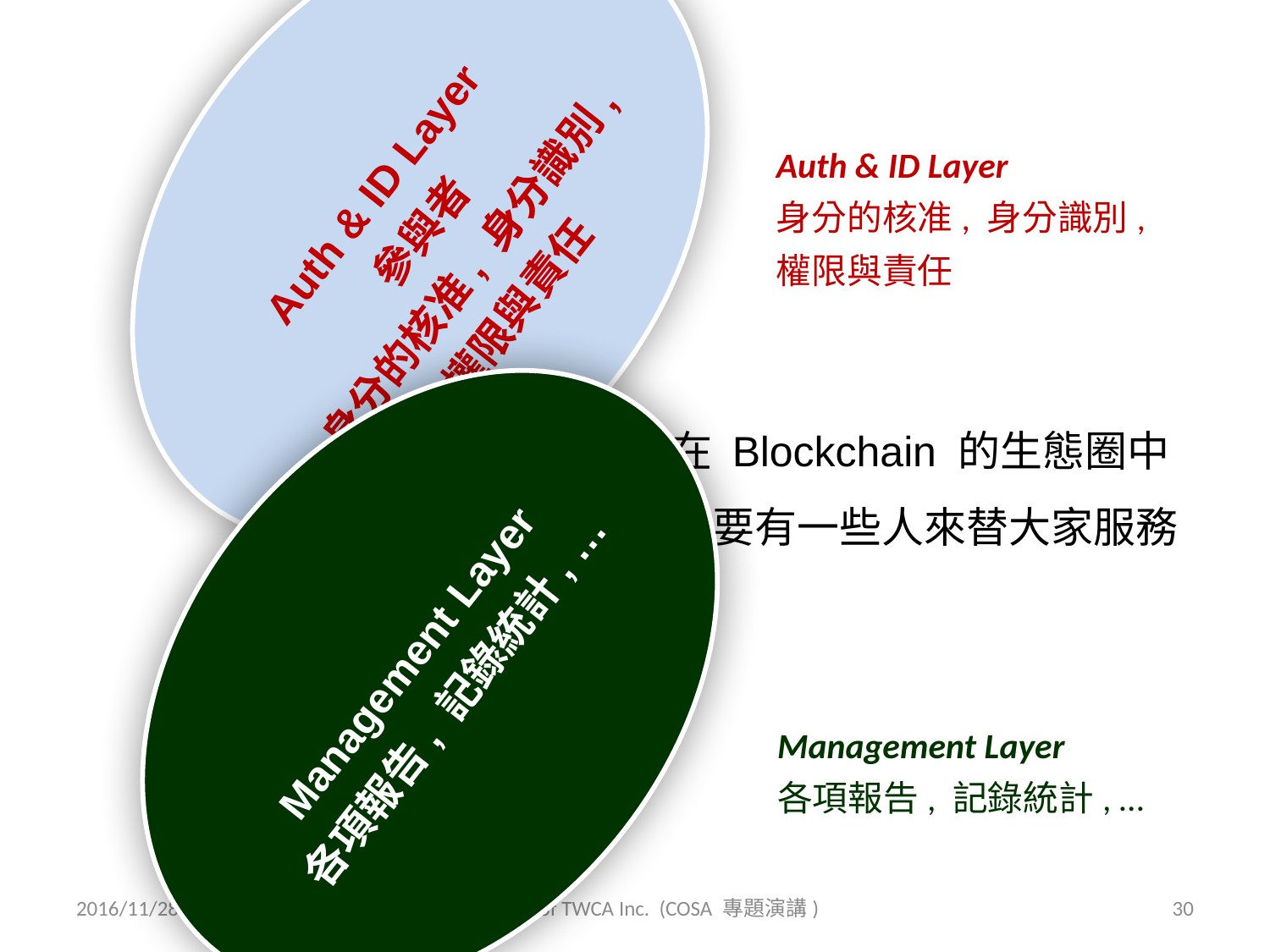

Auth & ID Layer
參與者
身分的核准, 身分識別,
權限與責任
Auth & ID Layer
身分的核准, 身分識別,
權限與責任
在 Blockchain 的生態圈中
需要有一些人來替大家服務
Management Layer
各項報告, 記錄統計, …
Management Layer
各項報告, 記錄統計, …
2016/11/28
Copyright of TWCA Inc.  (COSA 專題演講)
30